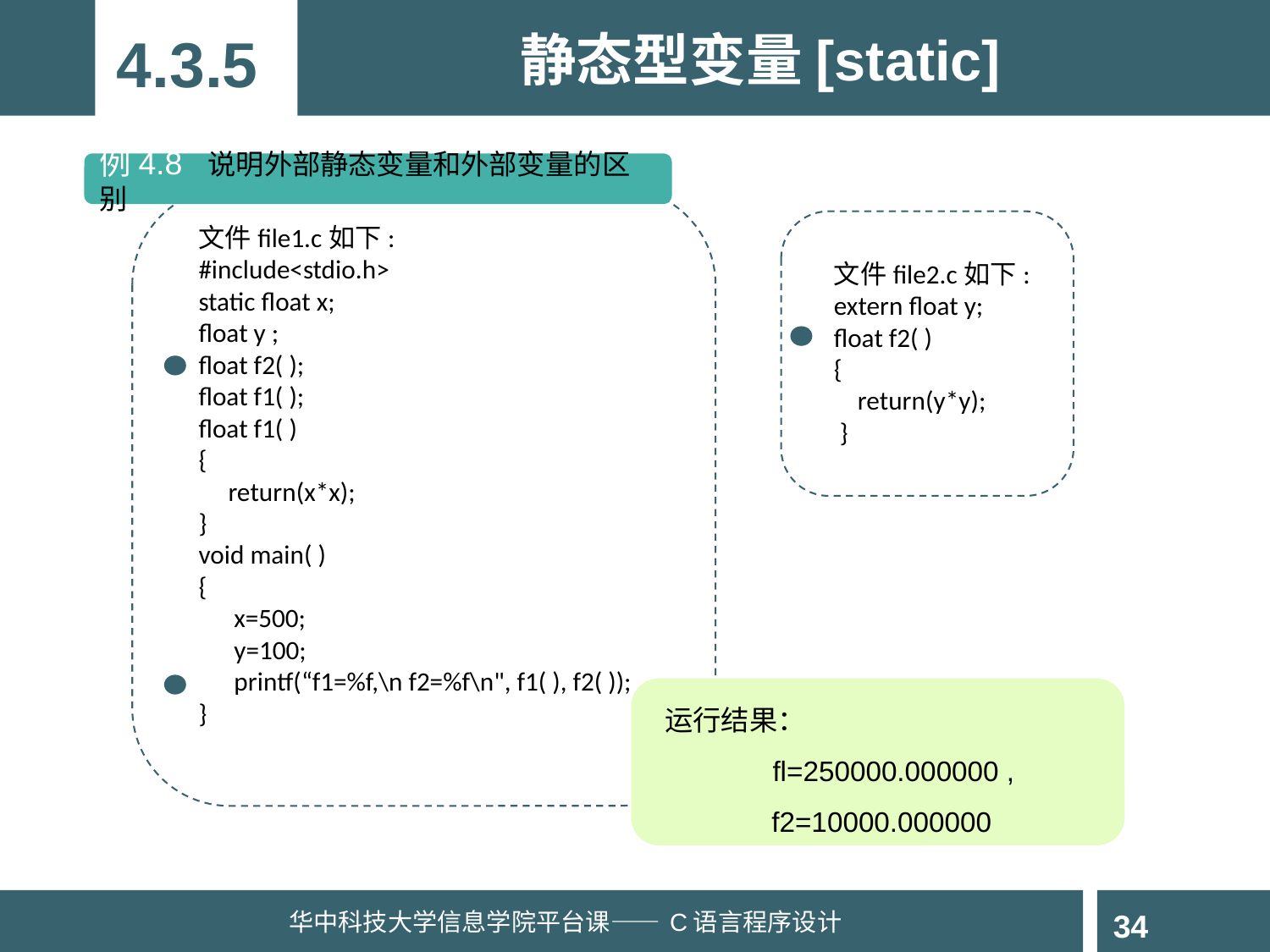

4.3.5
静态型变量[static]
例4.8  说明外部静态变量和外部变量的区别

文件file1.c如下:
#include<stdio.h>
static float x;
float y ;
float f2( );
float f1( );
float f1( )
{
     return(x*x);
}
void main( )
{
      x=500;
      y=100;
      printf(“f1=%f,\n f2=%f\n", f1( ), f2( ));
}
文件file2.c如下:
extern float y;
float f2( )
{
    return(y*y);
 }

 运行结果：
    fl=250000.000000 ,
 f2=10000.000000